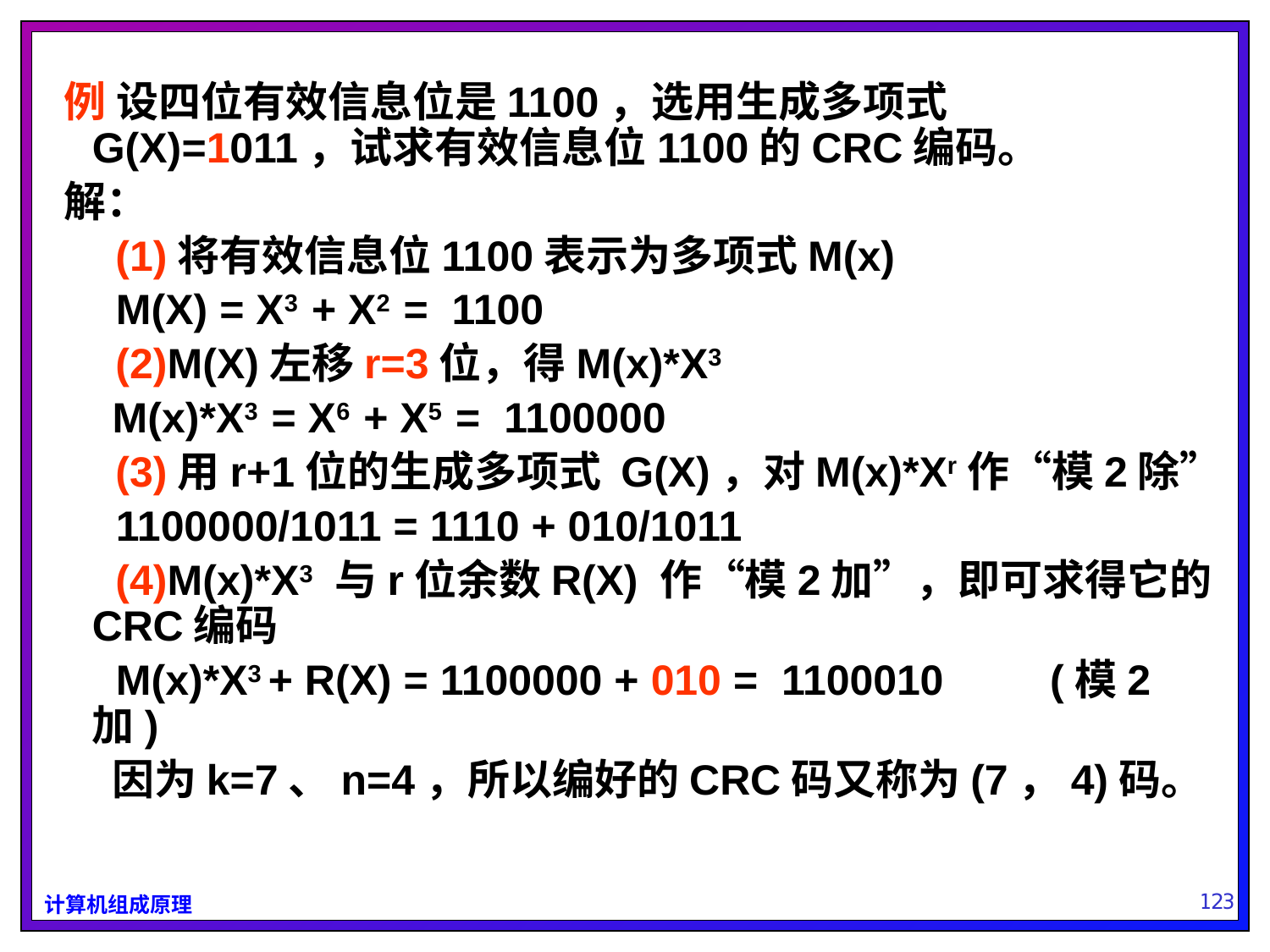

例 设四位有效信息位是1100，选用生成多项式 G(X)=1011，试求有效信息位1100的CRC编码。
 解：
      (1)将有效信息位1100表示为多项式M(x)
	  M(X) = X3  + X2  =  1100
      (2)M(X)左移r=3位，得M(x)*X3
  	   M(x)*X3  = X6  + X5  =  1100000
      (3)用r+1位的生成多项式 G(X)，对M(x)*Xr作“模2除”
	  1100000/1011 = 1110 + 010/1011
      (4)M(x)*X3 与r位余数R(X) 作“模2加”，即可求得它的CRC编码
	  M(x)*X3 + R(X) = 1100000 + 010 =  1100010         (模2加)
      因为k=7、n=4，所以编好的CRC码又称为(7，4)码。